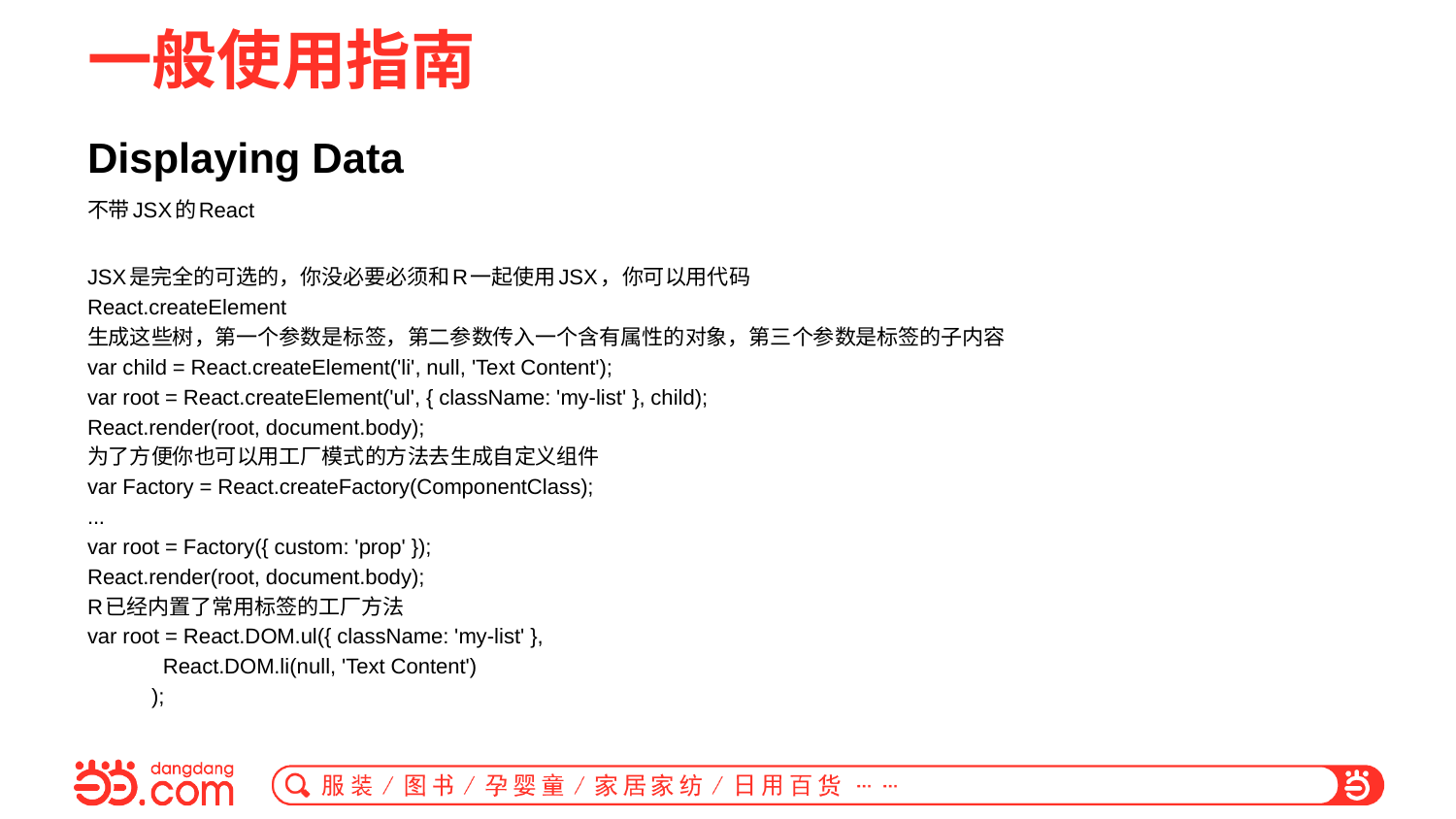

# 一般使用指南
Displaying Data
不带JSX的React

JSX是完全的可选的，你没必要必须和R一起使用JSX，你可以用代码
React.createElement
生成这些树，第一个参数是标签，第二参数传入一个含有属性的对象，第三个参数是标签的子内容
var child = React.createElement('li', null, 'Text Content');
var root = React.createElement('ul', { className: 'my-list' }, child);
React.render(root, document.body);
为了方便你也可以用工厂模式的方法去生成自定义组件
var Factory = React.createFactory(ComponentClass);
...
var root = Factory({ custom: 'prop' });
React.render(root, document.body);
R已经内置了常用标签的工厂方法
var root = React.DOM.ul({ className: 'my-list' },
             React.DOM.li(null, 'Text Content')
           );